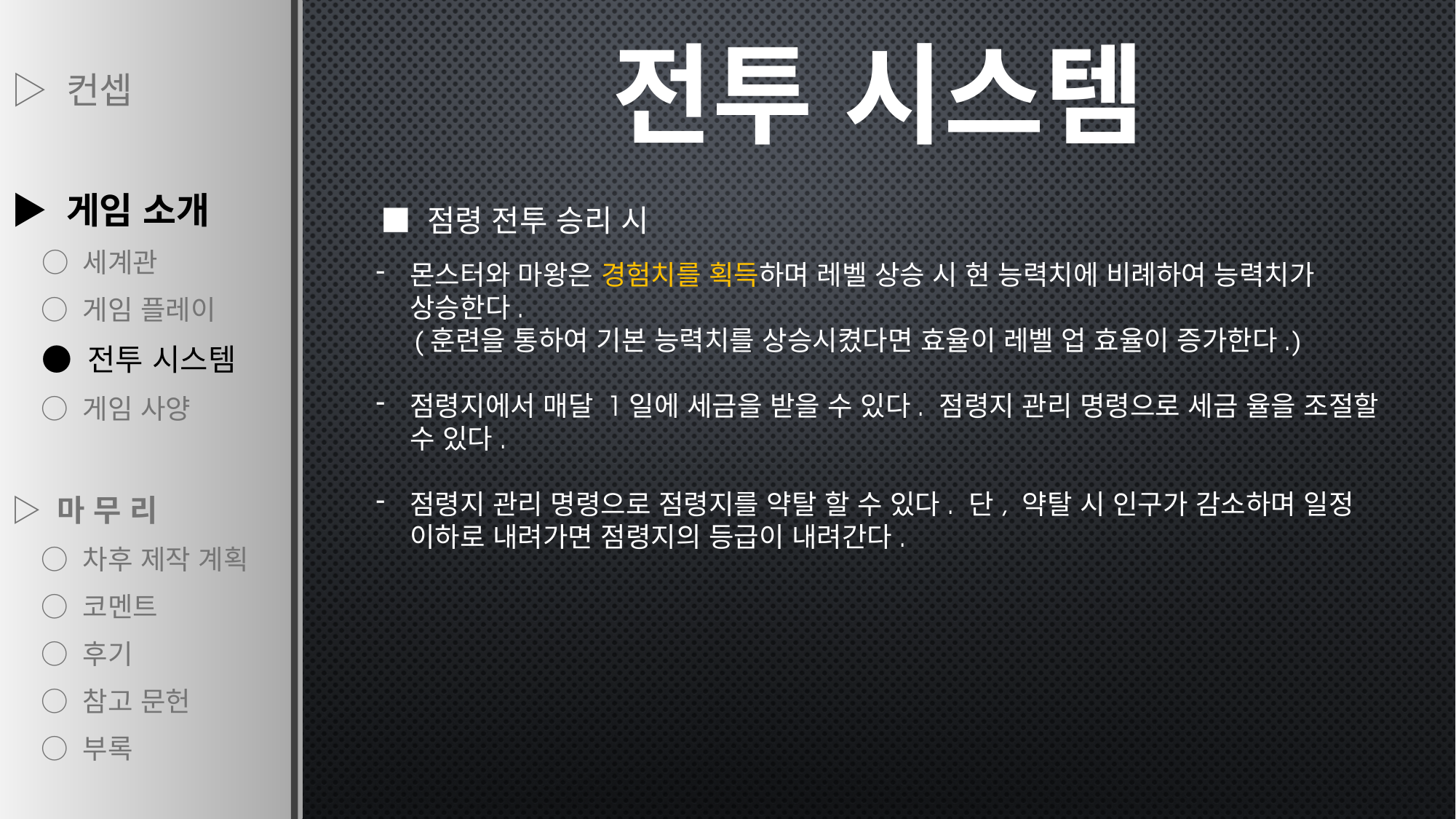

▷ 컨셉

▶ 게임 소개
    ○ 세계관
    ○ 게임 플레이
    ● 전투 시스템
    ○ 게임 사양

▷ 마 무 리
    ○ 차후 제작 계획
    ○ 코멘트
    ○ 후기
    ○ 참고 문헌
    ○ 부록

전투 시스템
  ■ 점령 전투 승리 시
몬스터와 마왕은 경험치를 획득하며 레벨 상승 시 현 능력치에 비례하여 능력치가 상승한다.
     (훈련을 통하여 기본 능력치를 상승시켰다면 효율이 레벨 업 효율이 증가한다.)

점령지에서 매달 1일에 세금을 받을 수 있다. 점령지 관리 명령으로 세금 율을 조절할 수 있다.

점령지 관리 명령으로 점령지를 약탈 할 수 있다. 단, 약탈 시 인구가 감소하며 일정 이하로 내려가면 점령지의 등급이 내려간다.